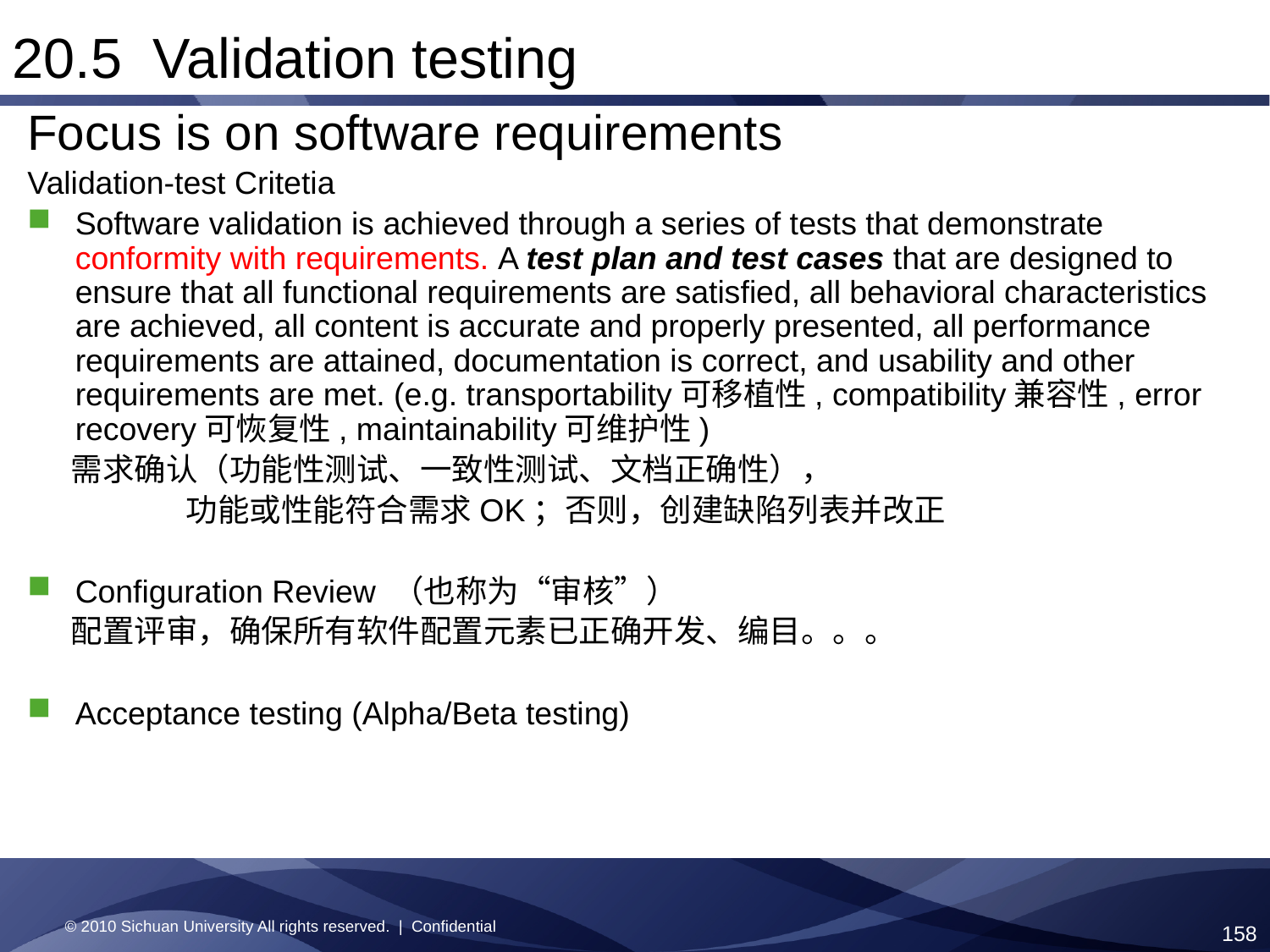

20.5  Validation testing
Focus is on software requirements
Validation-test Critetia
Software validation is achieved through a series of tests that demonstrate conformity with requirements. A test plan and test cases that are designed to ensure that all functional requirements are satisfied, all behavioral characteristics are achieved, all content is accurate and properly presented, all performance requirements are attained, documentation is correct, and usability and other requirements are met. (e.g. transportability可移植性, compatibility兼容性, error recovery可恢复性, maintainability可维护性)
     需求确认（功能性测试、一致性测试、文档正确性），
                     功能或性能符合需求OK；否则，创建缺陷列表并改正

Configuration Review （也称为“审核”）
     配置评审，确保所有软件配置元素已正确开发、编目。。。

Acceptance testing (Alpha/Beta testing)

© 2010 Sichuan University All rights reserved.  |  Confidential
158